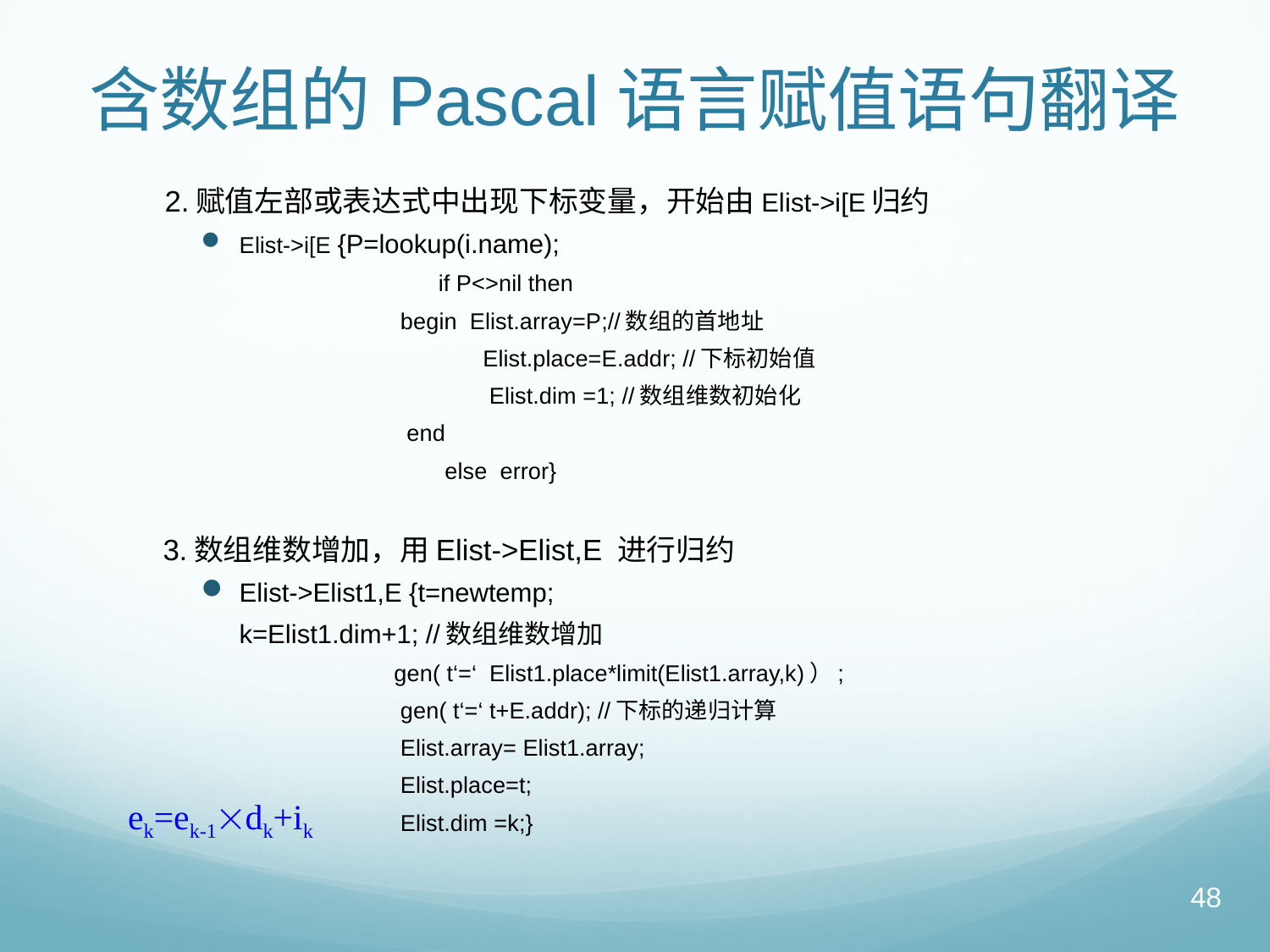

# 含数组的Pascal语言赋值语句翻译
2.赋值左部或表达式中出现下标变量，开始由Elist->i[E归约
Elist->i[E {P=lookup(i.name);
        	       if P<>nil then
            	 begin  Elist.array=P;//数组的首地址
		      	              Elist.place=E.addr; //下标初始值
		       	               Elist.dim =1; //数组维数初始化
           	  end
       	        else  error}

3.数组维数增加，用Elist->Elist,E 进行归约
Elist->Elist1,E {t=newtemp;
			k=Elist1.dim+1; //数组维数增加
		    	gen( t‘=‘  Elist1.place*limit(Elist1.array,k)）;
                     	 gen( t‘=‘ t+E.addr); //下标的递归计算
		    	 Elist.array= Elist1.array;
		    	 Elist.place=t;
		    	 Elist.dim =k;}

ek=ek-1×dk+ik
48